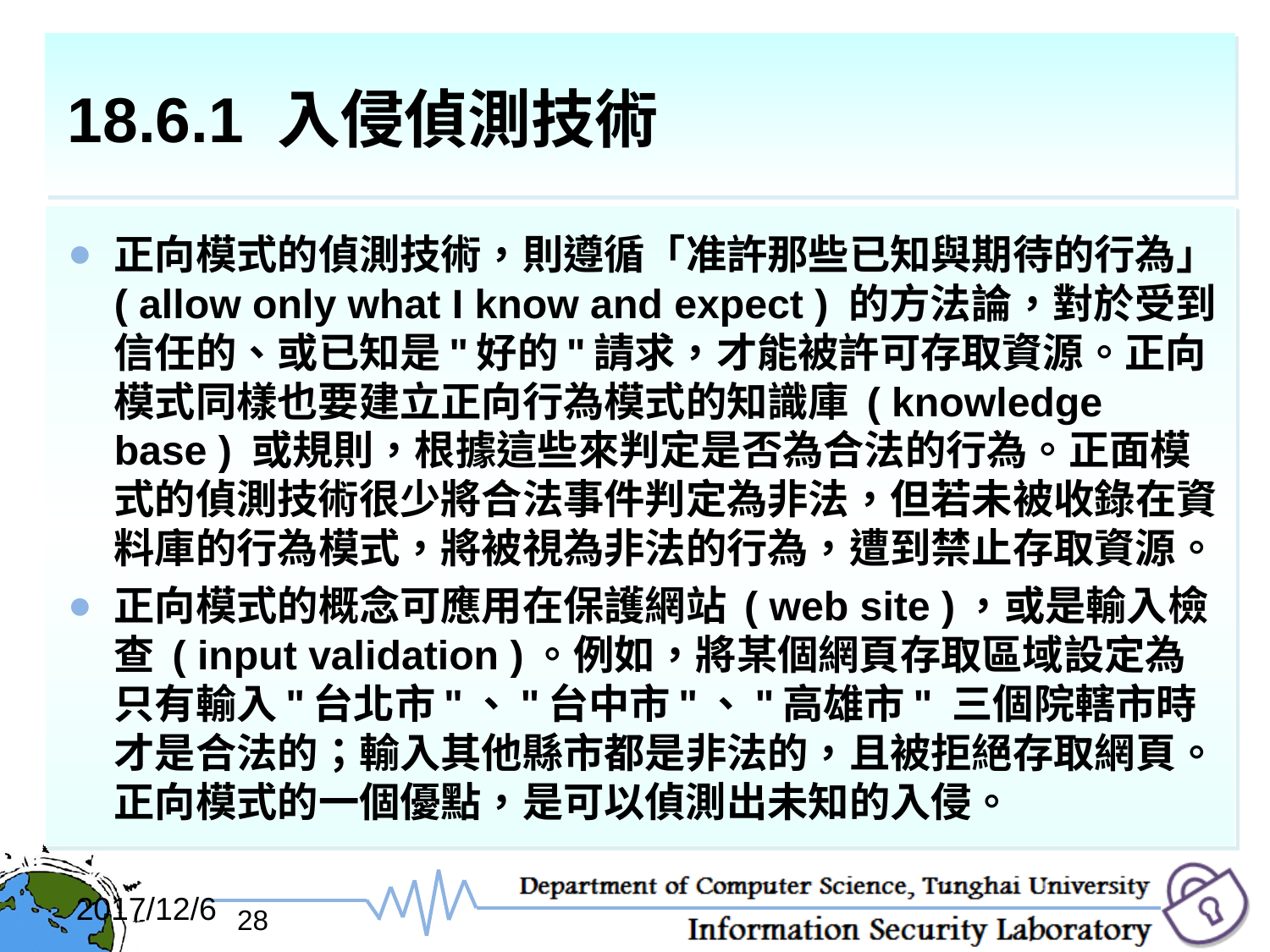

# 18.6.1 入侵偵測技術
正向模式的偵測技術，則遵循「准許那些已知與期待的行為」 ( allow only what I know and expect ) 的方法論，對於受到信任的、或已知是"好的"請求，才能被許可存取資源。正向模式同樣也要建立正向行為模式的知識庫 ( knowledge base ) 或規則，根據這些來判定是否為合法的行為。正面模式的偵測技術很少將合法事件判定為非法，但若未被收錄在資料庫的行為模式，將被視為非法的行為，遭到禁止存取資源。
正向模式的概念可應用在保護網站 ( web site )，或是輸入檢查 ( input validation )。例如，將某個網頁存取區域設定為只有輸入"台北市"、"台中市"、"高雄市" 三個院轄市時才是合法的；輸入其他縣市都是非法的，且被拒絕存取網頁。正向模式的一個優點，是可以偵測出未知的入侵。
2017/12/6
28